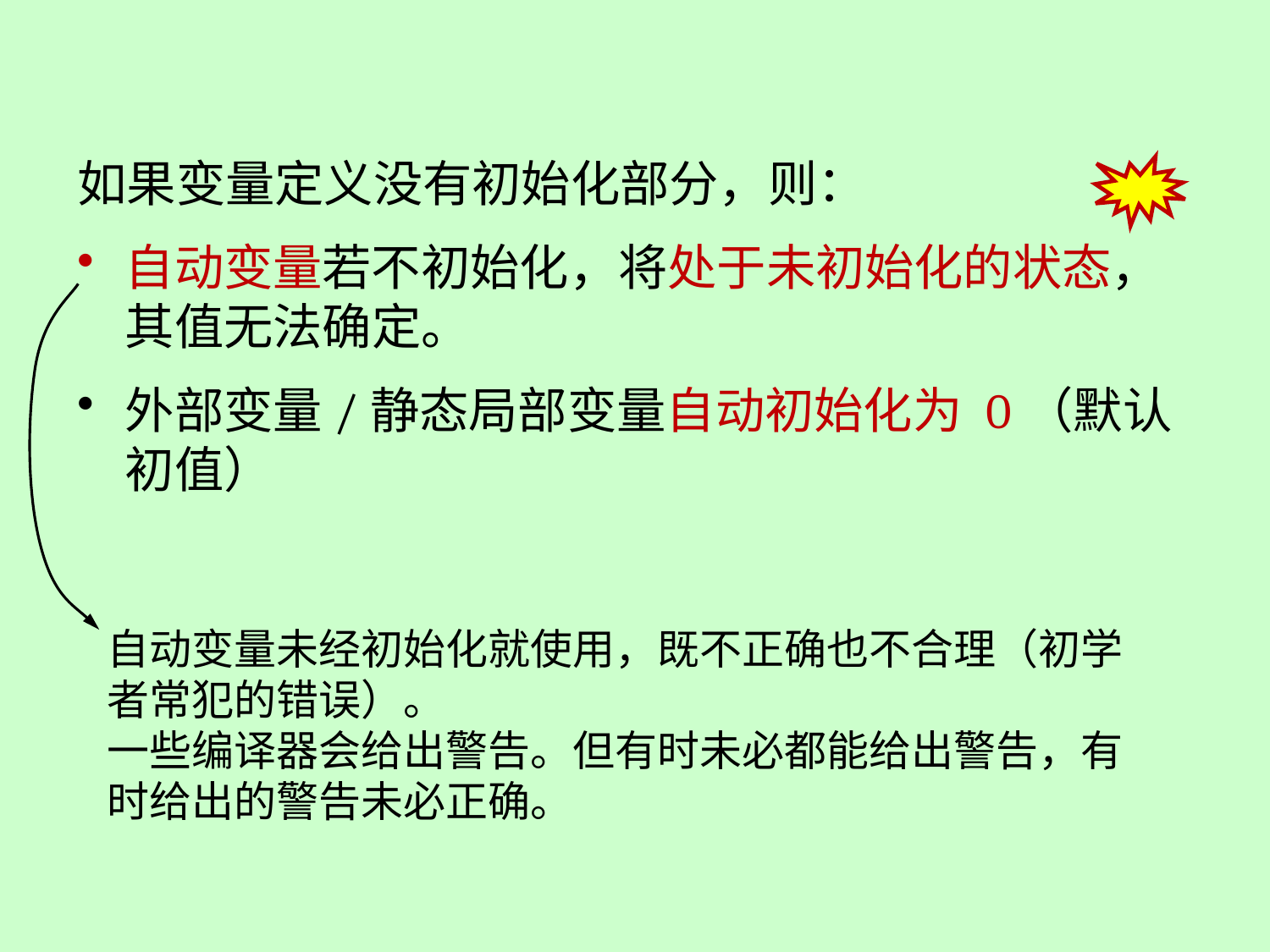

如果变量定义没有初始化部分，则：
自动变量若不初始化，将处于未初始化的状态，其值无法确定。
外部变量/静态局部变量自动初始化为 0（默认初值）

自动变量未经初始化就使用，既不正确也不合理（初学者常犯的错误）。
一些编译器会给出警告。但有时未必都能给出警告，有时给出的警告未必正确。
24